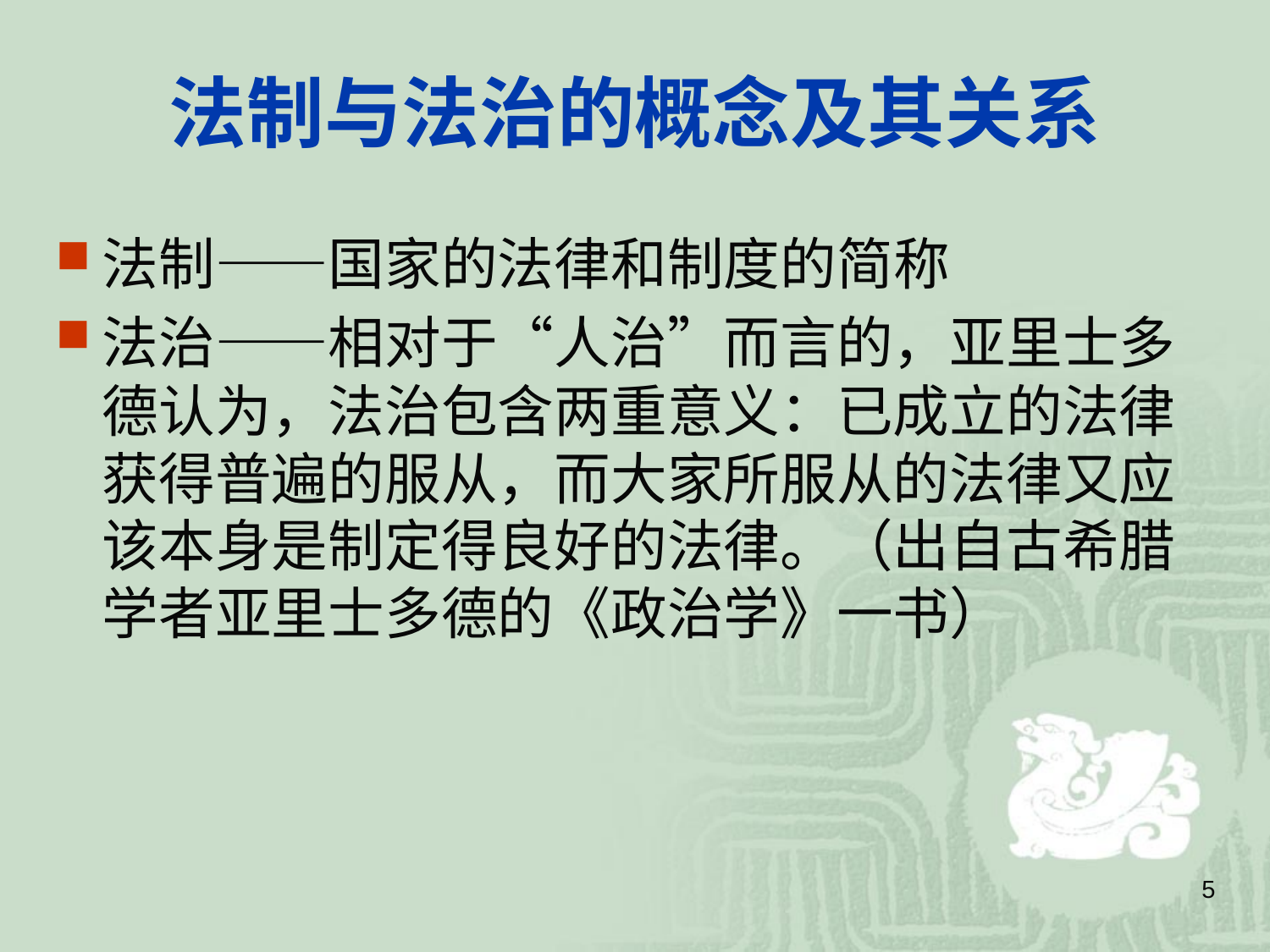

# 法制与法治的概念及其关系
法制——国家的法律和制度的简称
法治——相对于“人治”而言的，亚里士多德认为，法治包含两重意义：已成立的法律获得普遍的服从，而大家所服从的法律又应该本身是制定得良好的法律。（出自古希腊学者亚里士多德的《政治学》一书）

5